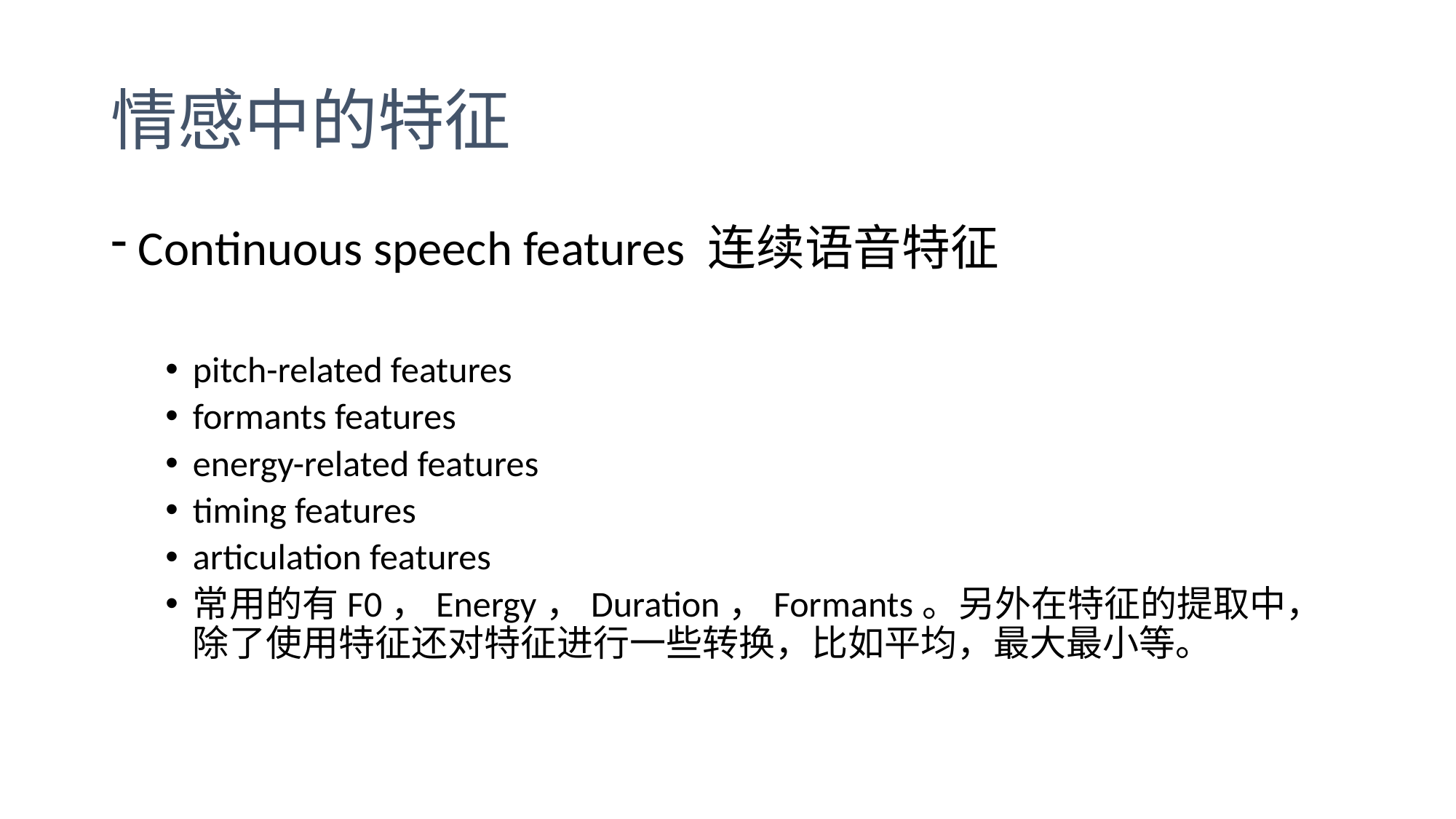

# 情感中的特征
Continuous speech features 连续语音特征

pitch-related features
formants features
energy-related features
timing features
articulation features
常用的有F0，Energy，Duration，Formants。另外在特征的提取中，除了使用特征还对特征进行一些转换，比如平均，最大最小等。